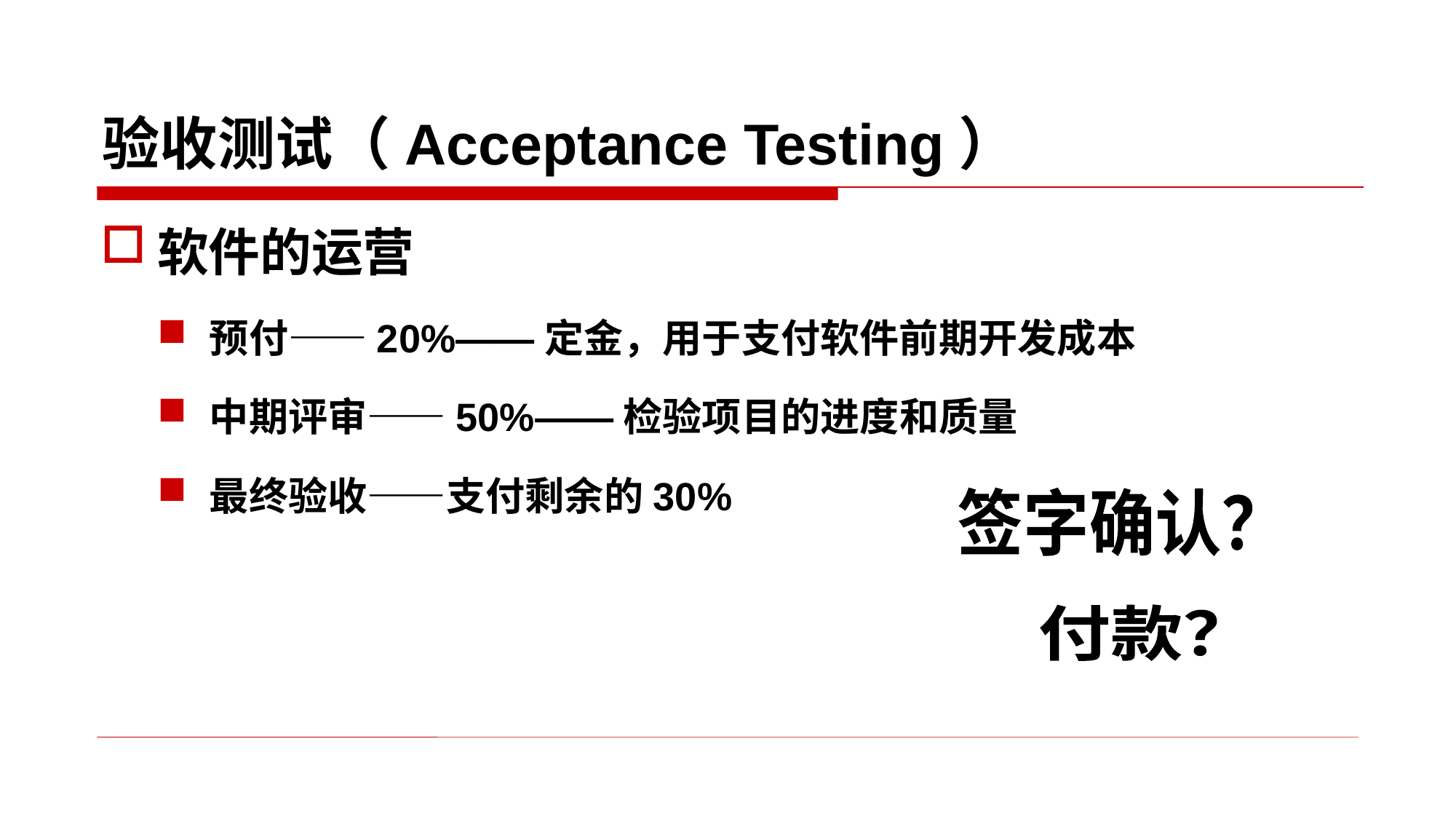

# 验收测试（Acceptance Testing）
软件的运营
预付——20%——定金，用于支付软件前期开发成本
中期评审——50%——检验项目的进度和质量
最终验收——支付剩余的30%

签字确认？
付款？